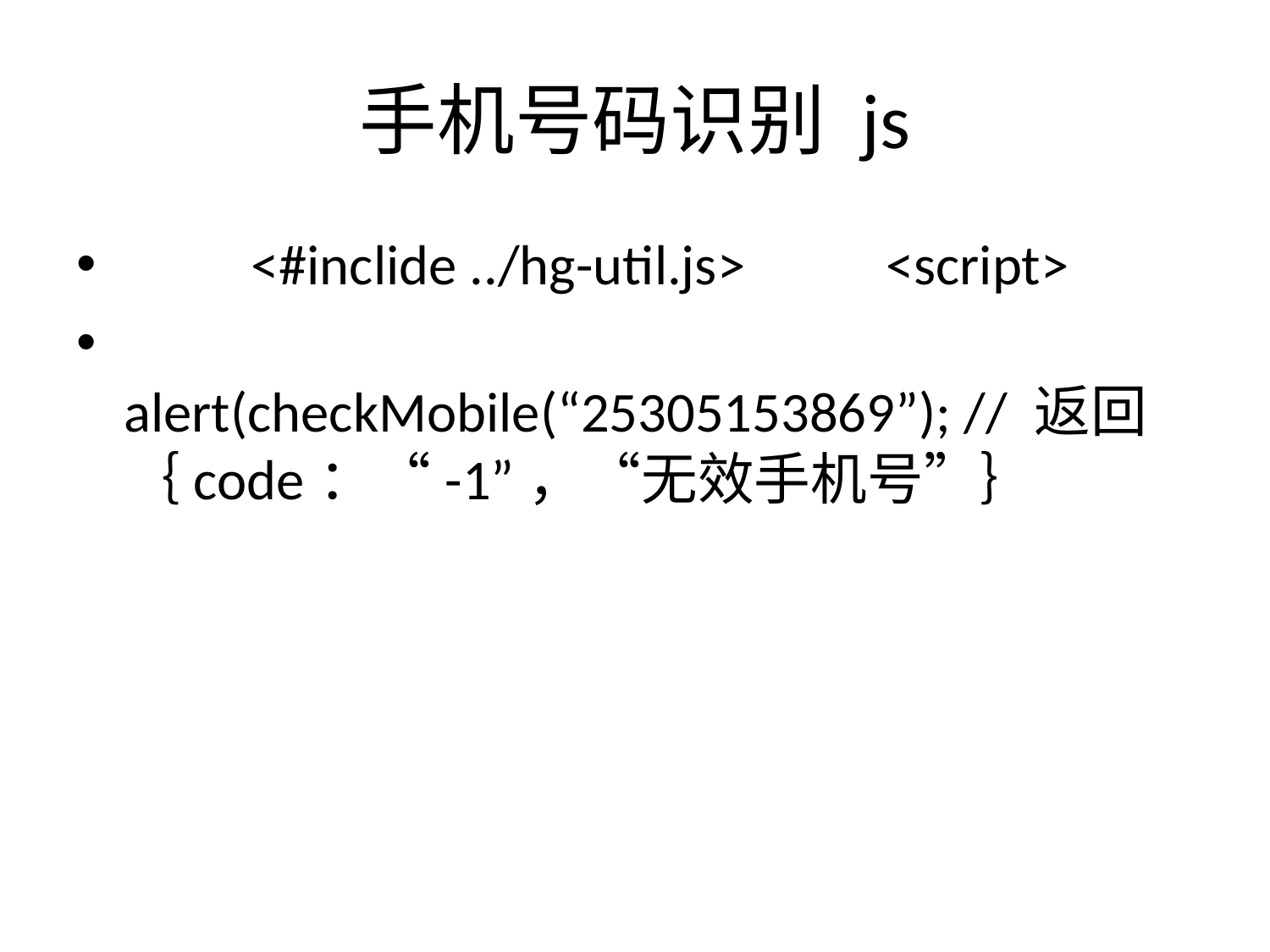

# 手机号码识别 js
	<#inclide ../hg-util.js> 		<script>
		alert(checkMobile(“25305153869”); // 返回｛code：“-1”，“无效手机号”｝